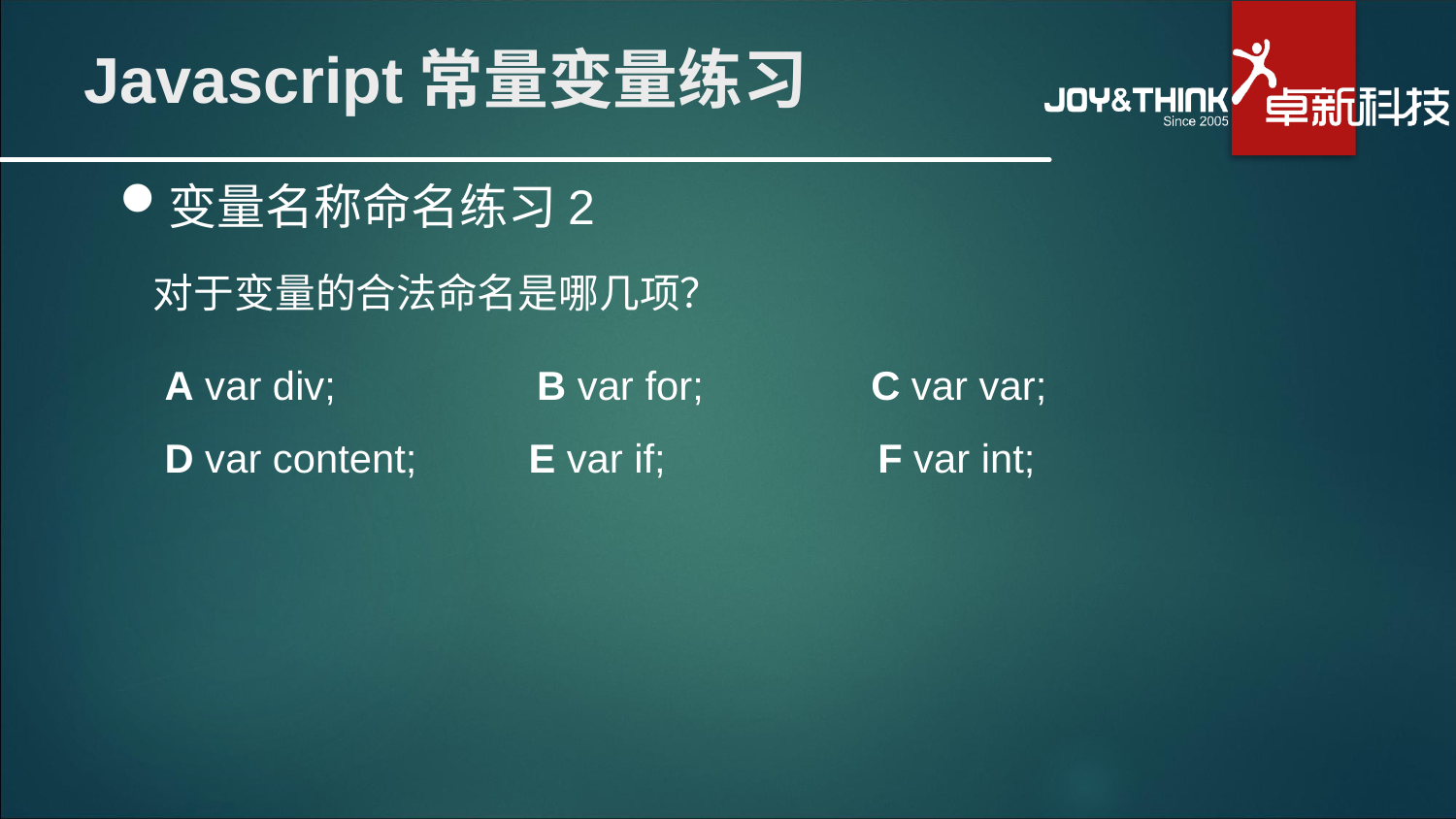

# Javascript常量变量练习
变量名称命名练习2
对于变量的合法命名是哪几项？
A var div;                  B var for;               C var var;
D var content;          E var if;                   F var int;